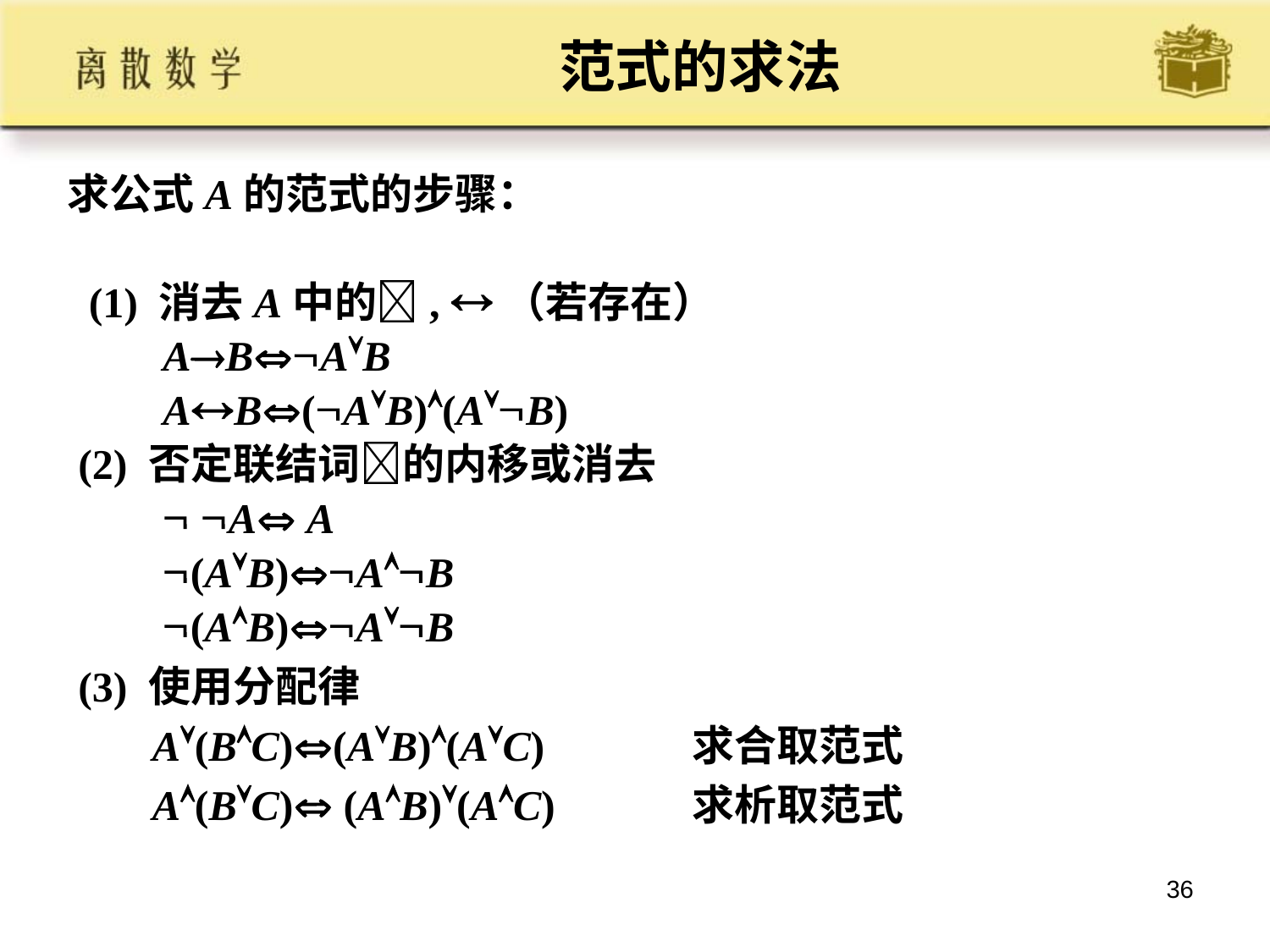

# 范式的求法
求公式A的范式的步骤：

  (1) 消去A中的→, ↔（若存在）
         A→B⇔¬A∨B
         A↔B⇔(¬A∨B)∧(A∨¬B)
 (2) 否定联结词¬的内移或消去
         ¬ ¬A⇔ A
         ¬(A∨B)⇔¬A∧¬B
         ¬(A∧B)⇔¬A∨¬B
 (3) 使用分配律
        A∨(B∧C)⇔(A∨B)∧(A∨C)             求合取范式
        A∧(B∨C)⇔ (A∧B)∨(A∧C)            求析取范式
36